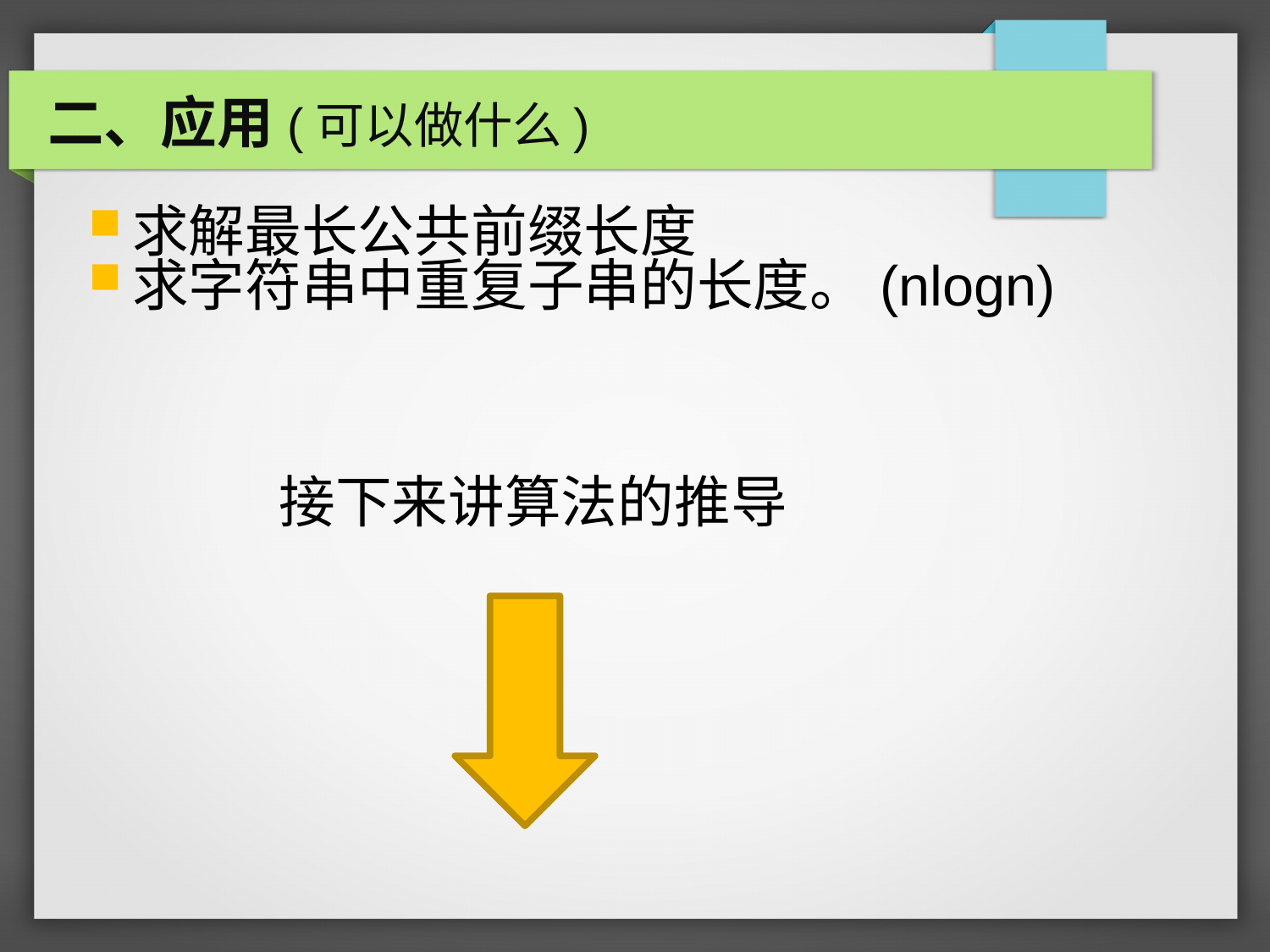

# 二、应用(可以做什么)
求解最长公共前缀长度
求字符串中重复子串的长度。(nlogn)

              接下来讲算法的推导